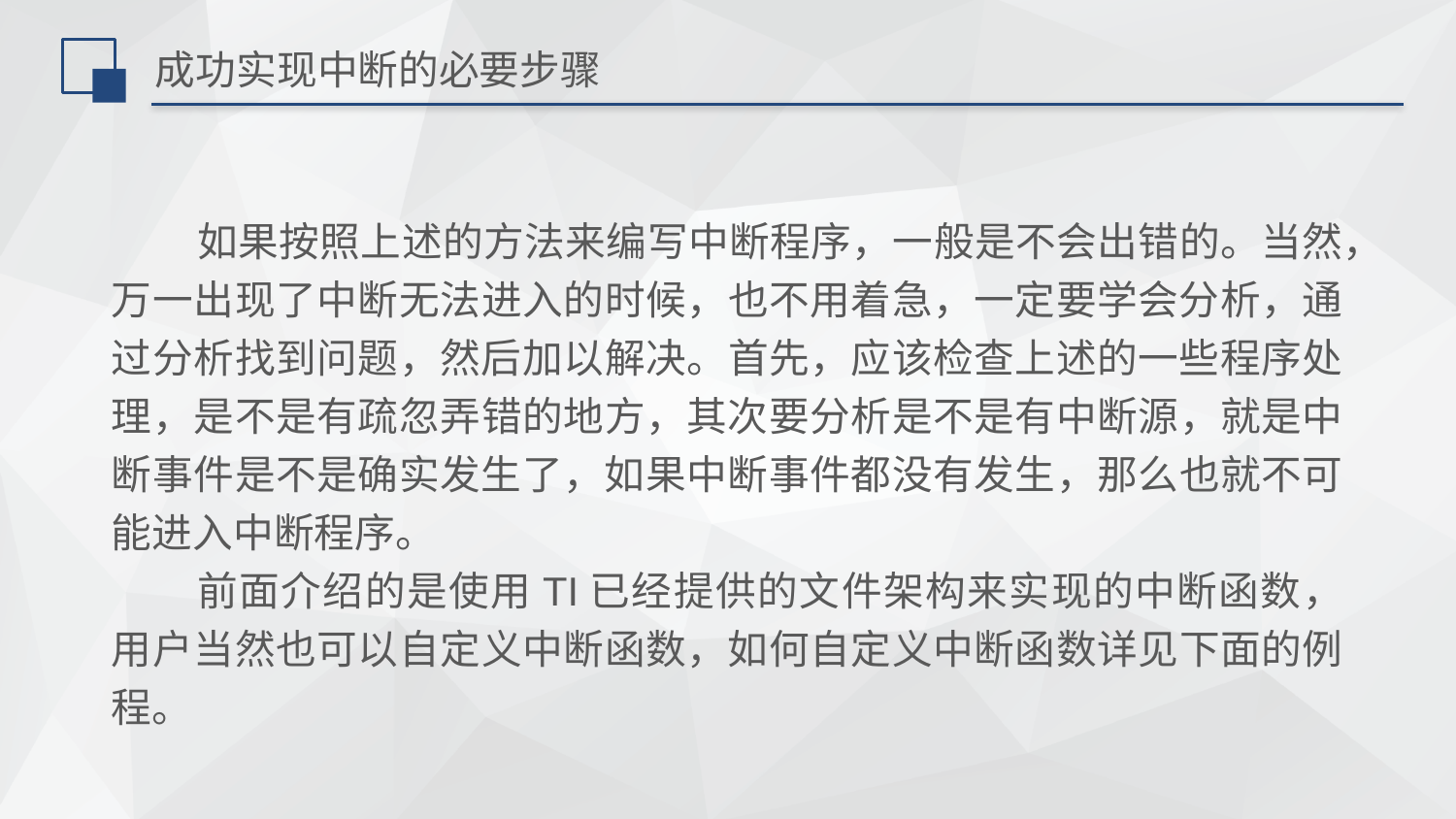

# 成功实现中断的必要步骤
如果按照上述的方法来编写中断程序，一般是不会出错的。当然，万一出现了中断无法进入的时候，也不用着急，一定要学会分析，通过分析找到问题，然后加以解决。首先，应该检查上述的一些程序处理，是不是有疏忽弄错的地方，其次要分析是不是有中断源，就是中断事件是不是确实发生了，如果中断事件都没有发生，那么也就不可能进入中断程序。
前面介绍的是使用TI已经提供的文件架构来实现的中断函数，用户当然也可以自定义中断函数，如何自定义中断函数详见下面的例程。